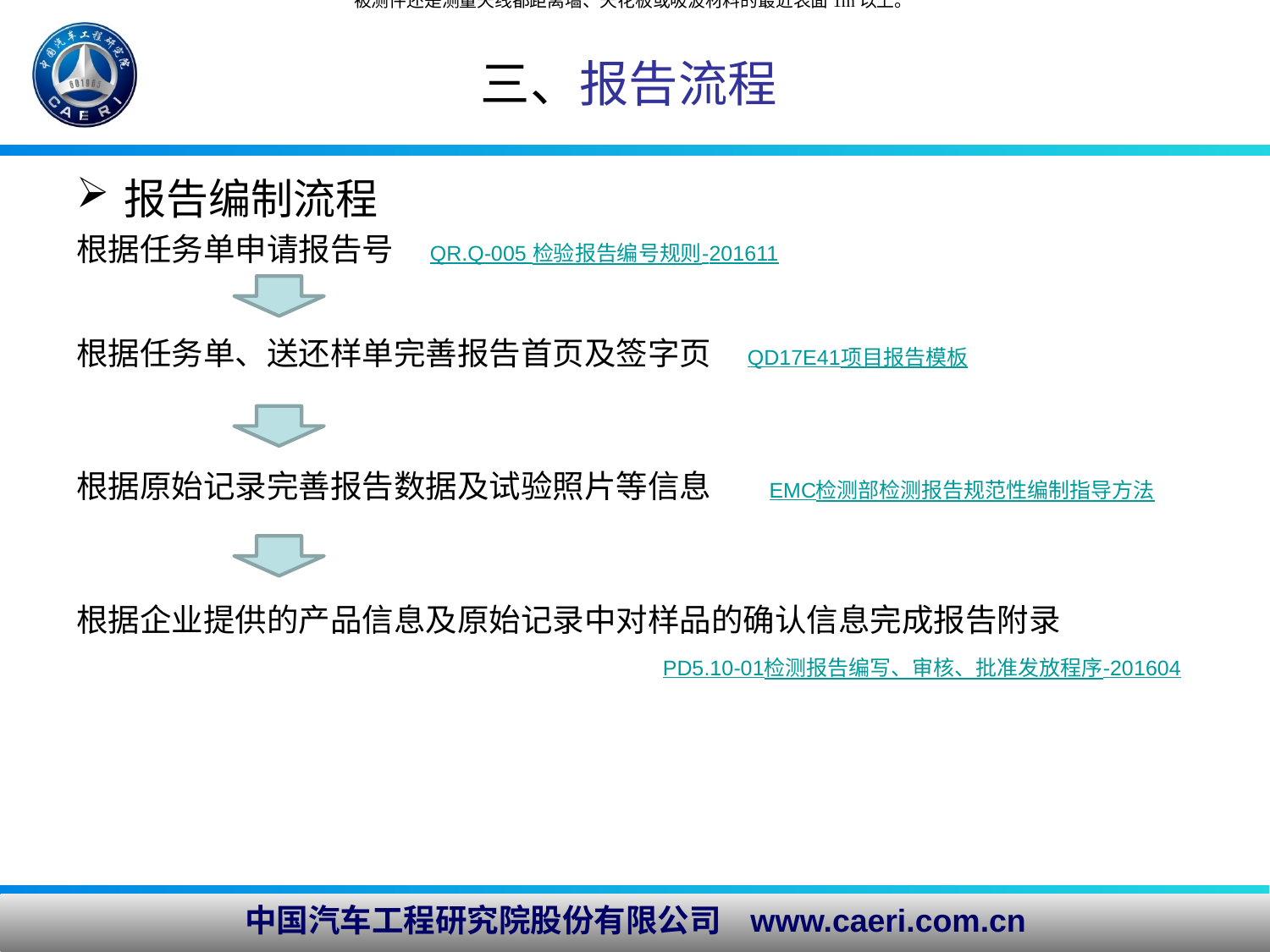

被测件还是测量天线都距离墙、天花板或吸波材料的最近表面1m以上。
三、报告流程
报告编制流程
根据任务单申请报告号    QR.Q-005 检验报告编号规则-201611

根据任务单、送还样单完善报告首页及签字页    QD17E41项目报告模板

根据原始记录完善报告数据及试验照片等信息       EMC检测部检测报告规范性编制指导方法

根据企业提供的产品信息及原始记录中对样品的确认信息完成报告附录
                                                                  PD5.10-01检测报告编写、审核、批准发放程序-201604